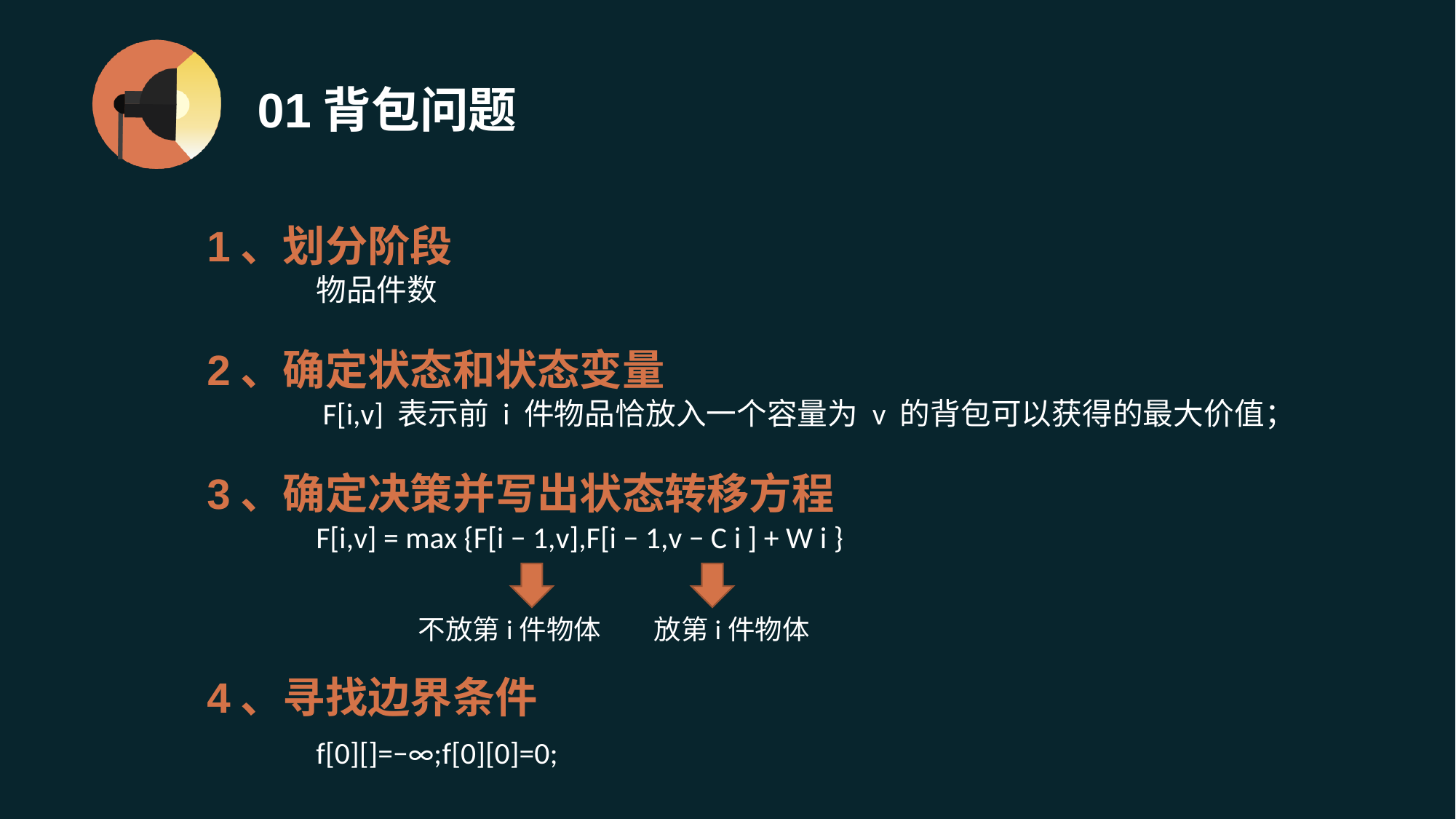

# 01背包问题
1、划分阶段
	物品件数

2、确定状态和状态变量
	 F[i,v] 表示前 i 件物品恰放入一个容量为 v 的背包可以获得的最大价值；

3、确定决策并写出状态转移方程
	F[i,v] = max {F[i − 1,v],F[i − 1,v − C i ] + W i }

4、寻找边界条件
	f[0][]=−∞;f[0][0]=0;

不放第i件物体
放第i件物体